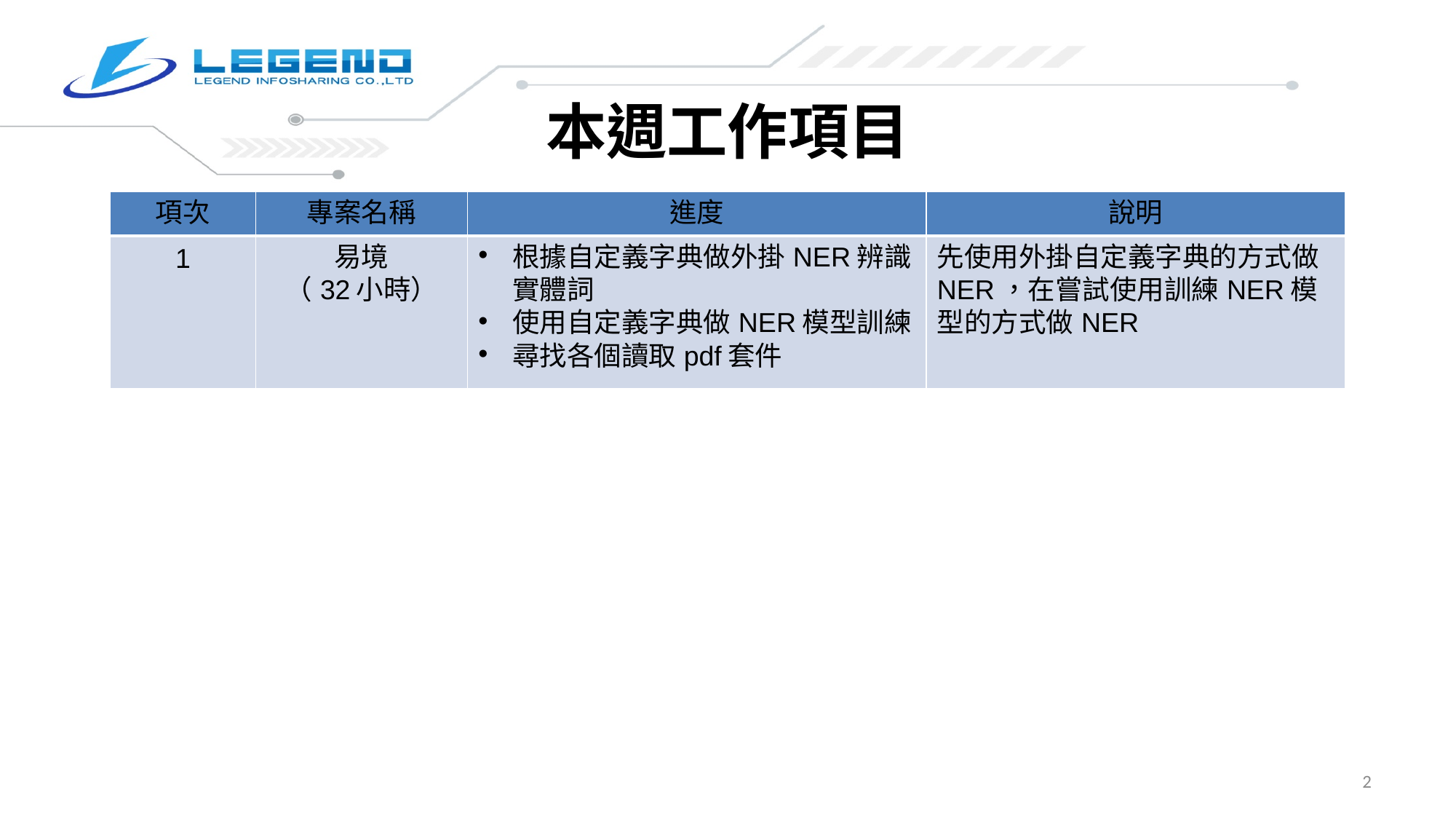

# 本週工作項目
| 項次 | 專案名稱 | 進度 | 說明 |
| --- | --- | --- | --- |
| 1 | 易境 （32小時） | 根據自定義字典做外掛NER辨識實體詞 使用自定義字典做NER模型訓練 尋找各個讀取pdf套件 | 先使用外掛自定義字典的方式做NER，在嘗試使用訓練NER模型的方式做NER |
2